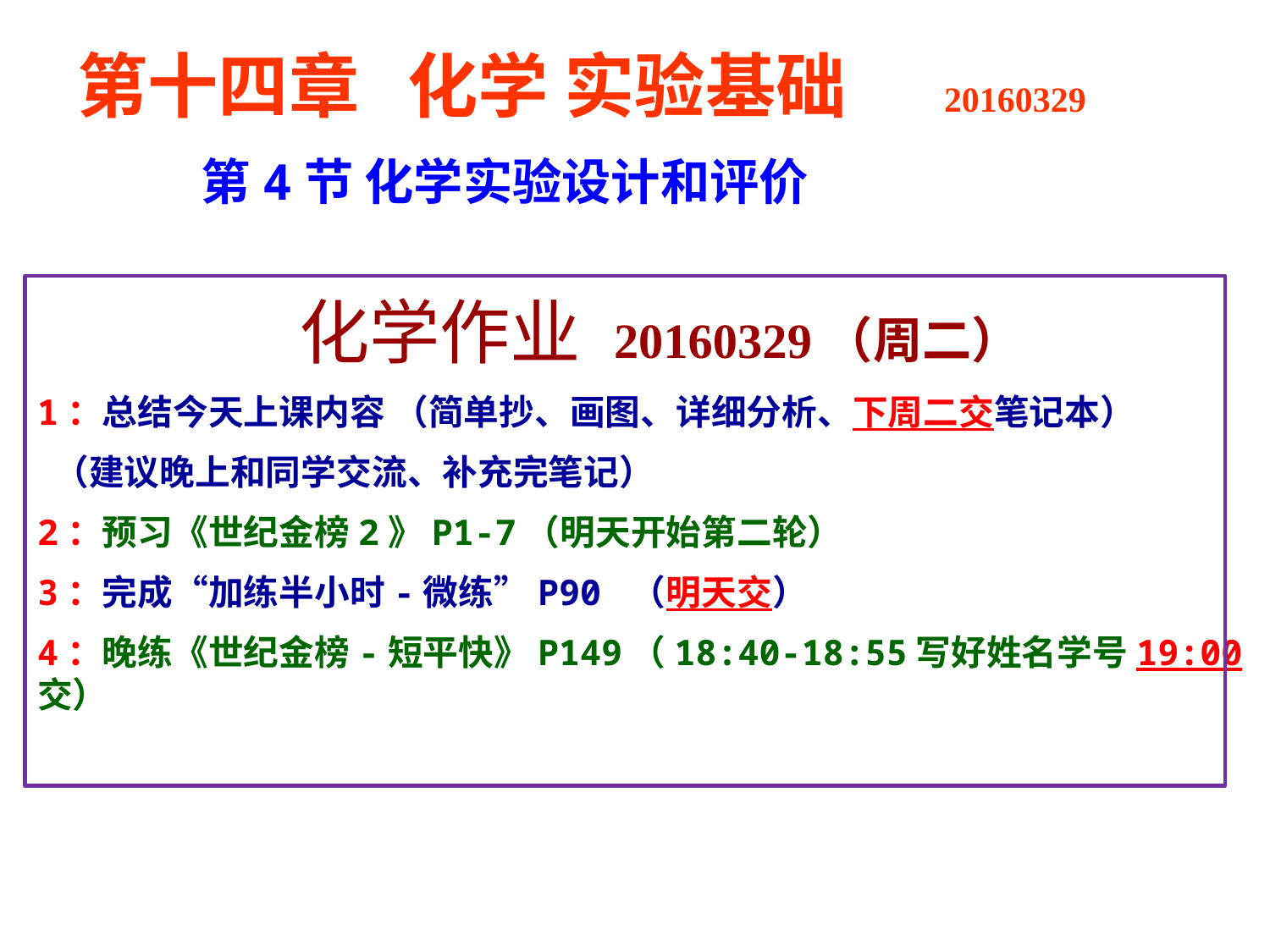

第十四章   化学 实验基础     20160329
          第4节 化学实验设计和评价
          化学作业 20160329（周二）
1：总结今天上课内容 （简单抄、画图、详细分析、下周二交笔记本）
 （建议晚上和同学交流、补充完笔记）
2：预习《世纪金榜2》P1-7（明天开始第二轮）
3：完成“加练半小时-微练”P90 （明天交）
4：晚练《世纪金榜-短平快》P149（18:40-18:55写好姓名学号19:00交）